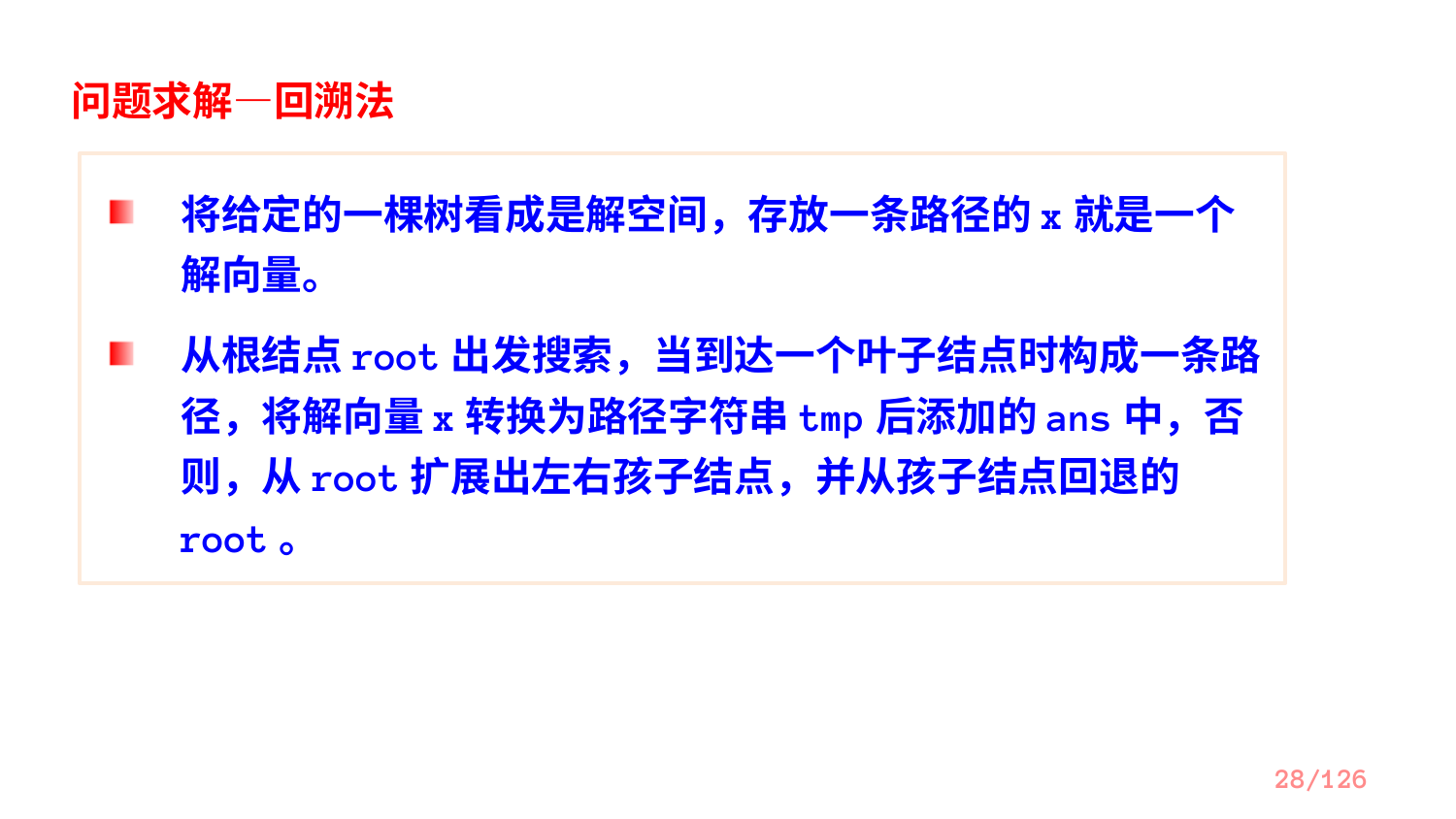

问题求解—回溯法
将给定的一棵树看成是解空间，存放一条路径的x就是一个解向量。
从根结点root出发搜索，当到达一个叶子结点时构成一条路径，将解向量x转换为路径字符串tmp后添加的ans中，否则，从root扩展出左右孩子结点，并从孩子结点回退的root。
28/126